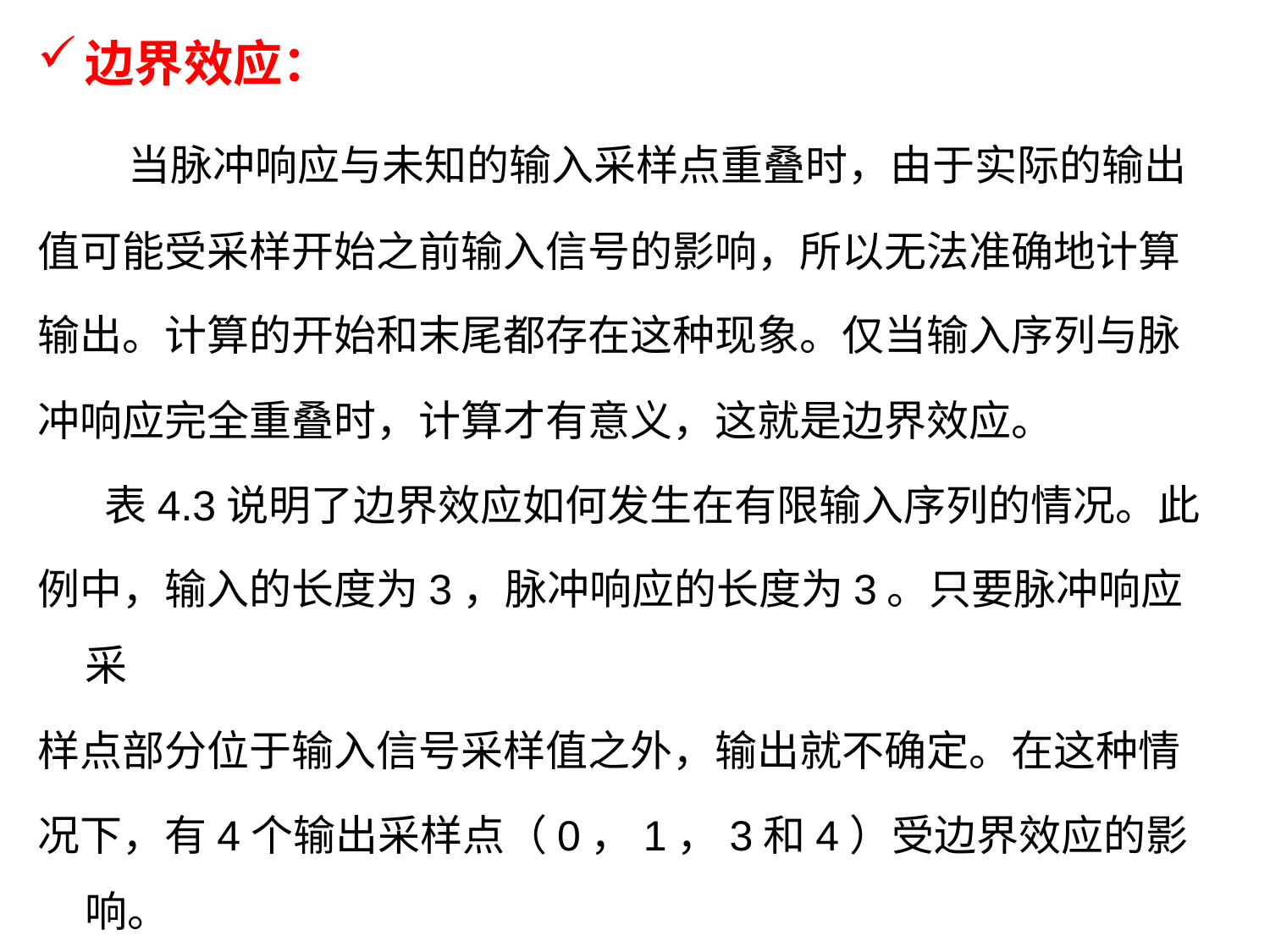

边界效应：
       当脉冲响应与未知的输入采样点重叠时，由于实际的输出
值可能受采样开始之前输入信号的影响，所以无法准确地计算
输出。计算的开始和末尾都存在这种现象。仅当输入序列与脉
冲响应完全重叠时，计算才有意义，这就是边界效应。
      表4.3说明了边界效应如何发生在有限输入序列的情况。此
例中，输入的长度为3，脉冲响应的长度为3。只要脉冲响应采
样点部分位于输入信号采样值之外，输出就不确定。在这种情
况下，有4个输出采样点（0，1，3和4）受边界效应的影响。